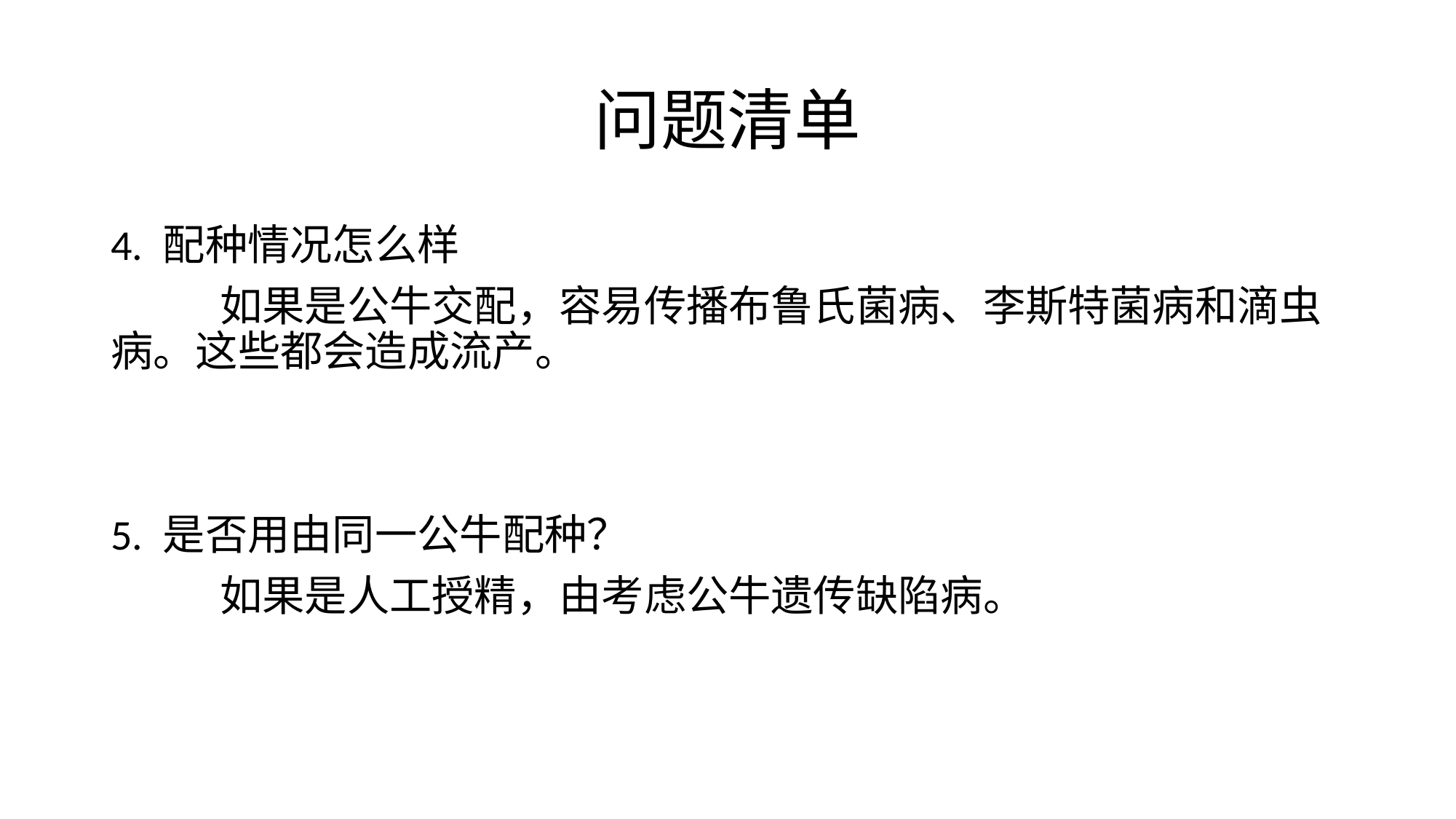

# 问题清单
4. 配种情况怎么样
	如果是公牛交配，容易传播布鲁氏菌病、李斯特菌病和滴虫病。这些都会造成流产。

5. 是否用由同一公牛配种？
	如果是人工授精，由考虑公牛遗传缺陷病。